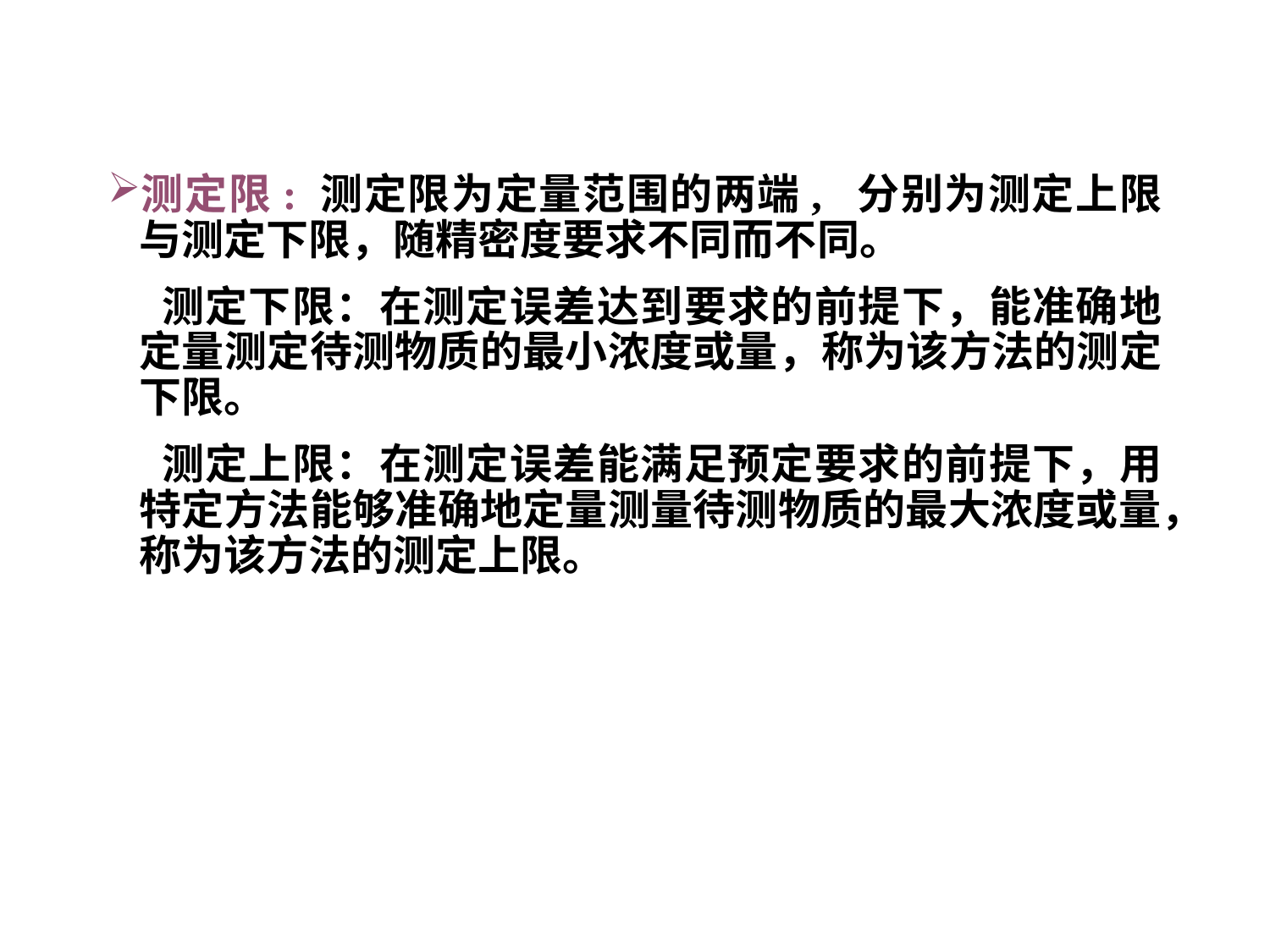

测定限: 测定限为定量范围的两端,  分别为测定上限与测定下限，随精密度要求不同而不同。
    测定下限：在测定误差达到要求的前提下，能准确地定量测定待测物质的最小浓度或量，称为该方法的测定下限。
    测定上限：在测定误差能满足预定要求的前提下，用特定方法能够准确地定量测量待测物质的最大浓度或量，称为该方法的测定上限。